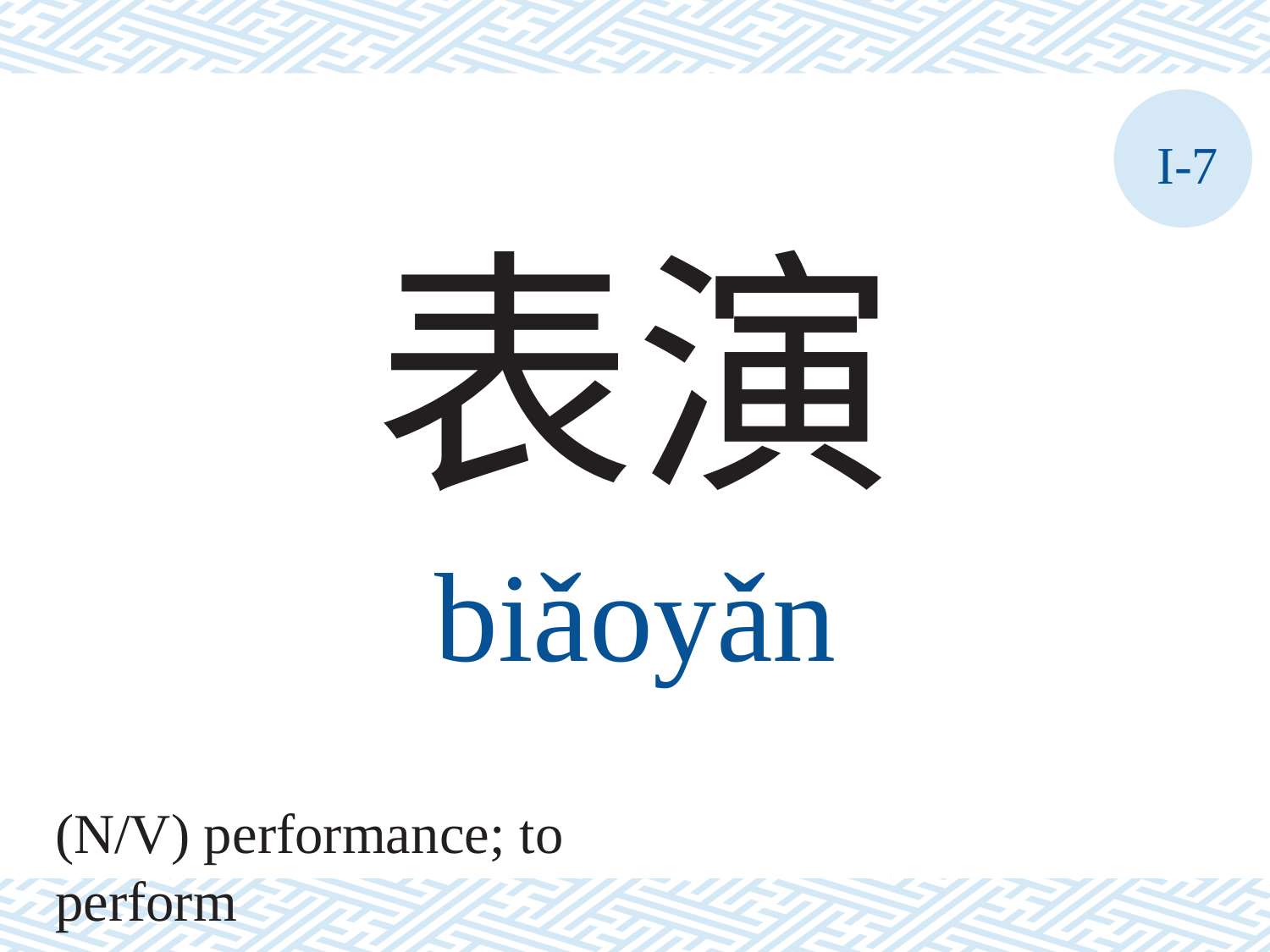

I-7
表演
biǎoyǎn
(N/V) performance; to perform